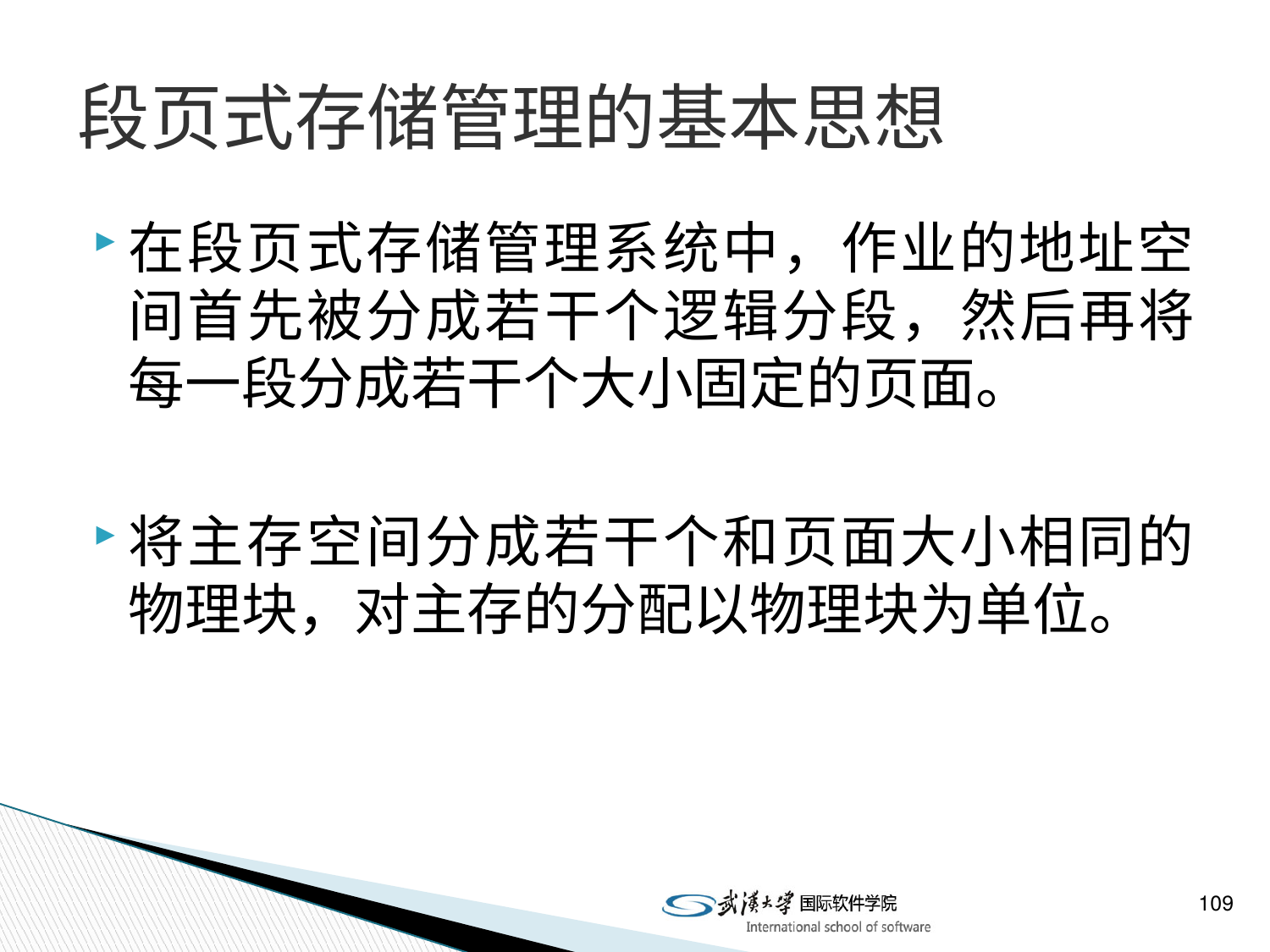

# 段页式存储管理的基本思想
在段页式存储管理系统中，作业的地址空间首先被分成若干个逻辑分段，然后再将每一段分成若干个大小固定的页面。

将主存空间分成若干个和页面大小相同的物理块，对主存的分配以物理块为单位。